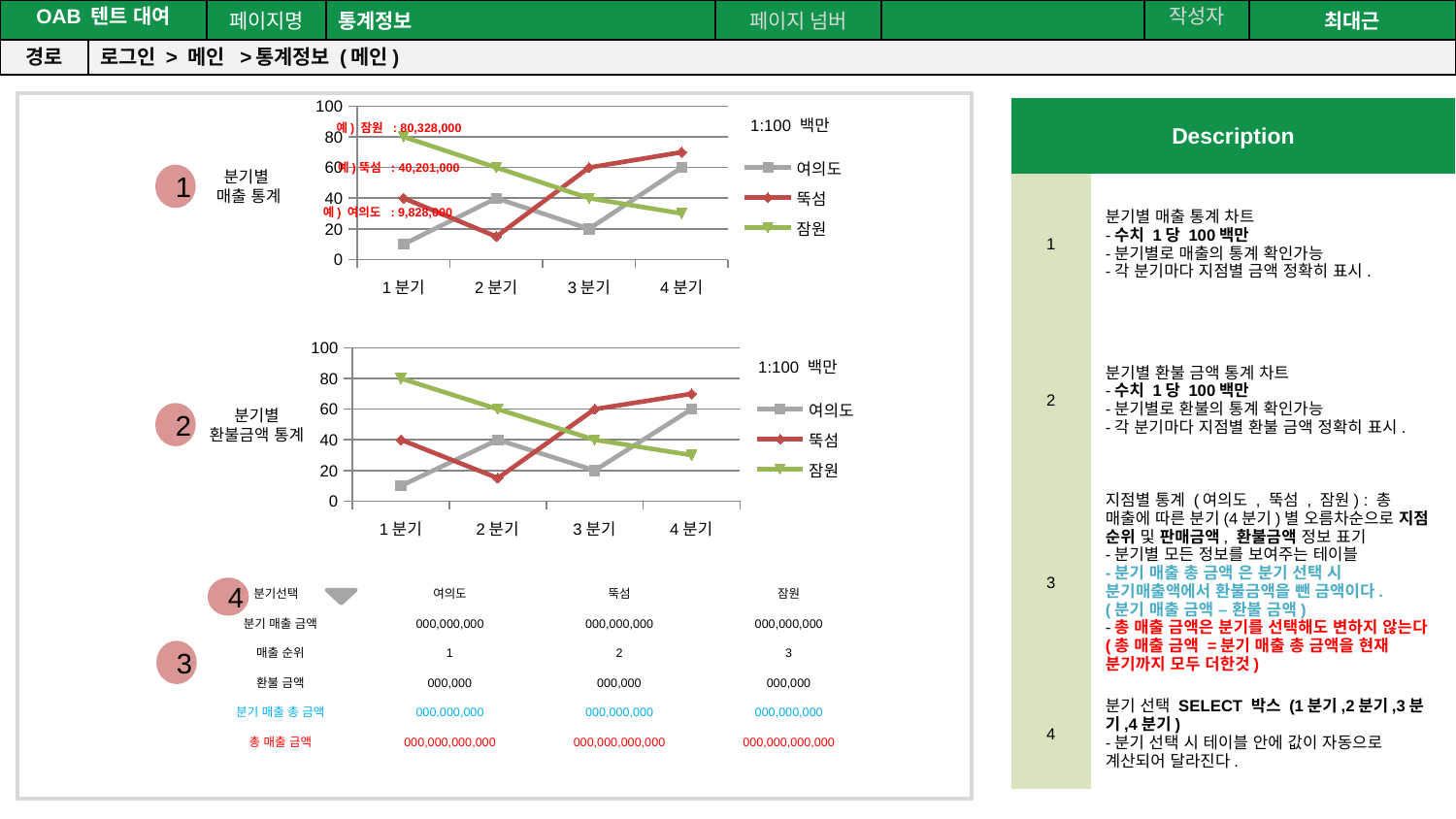

공간(오피스) 대여 시스템
| OAB 텐트 대여 |  | 페이지명 | 통계정보 | 페이지 넘버 |  | 작성자 | 최대근 |
| --- | --- | --- | --- | --- | --- | --- | --- |
| 경로 | 로그인 > 메인 >통계정보 (메인) |  |  |  |  |  |  |

### Chart

| Category | 여의도 | 뚝섬 | 잠원 |
|---|---|---|---|
| 1분기 | 10.0 | 40.0 | 80.0 |
| 2분기 | 40.0 | 15.0 | 60.0 |
| 3분기 | 20.0 | 60.0 | 40.0 |
| 4분기 | 60.0 | 70.0 | 30.0 |
| Description |  |
| --- | --- |
| 1 | 분기별 매출 통계 차트 -수치 1당 100백만 -분기별로 매출의 통계 확인가능 -각 분기마다 지점별 금액 정확히 표시. |
| 2 | 분기별 환불 금액 통계 차트 -수치 1당 100백만 -분기별로 환불의 통계 확인가능 -각 분기마다 지점별 환불 금액 정확히 표시. |
| 3 | 지점별 통계 (여의도 , 뚝섬 , 잠원) : 총 매출에 따른 분기(4분기)별 오름차순으로 지점 순위 및 판매금액, 환불금액 정보 표기 -분기별 모든 정보를 보여주는 테이블 -분기 매출 총 금액 은 분기 선택 시 분기매출액에서 환불금액을 뺀 금액이다. (분기 매출 금액 – 환불 금액) -총 매출 금액은 분기를 선택해도 변하지 않는다 (총 매출 금액 =분기 매출 총 금액을 현재 분기까지 모두 더한것) |
| 4 | 분기 선택 SELECT 박스 (1분기,2분기,3분기,4분기) -분기 선택 시 테이블 안에 값이 자동으로 계산되어 달라진다. |
예) 잠원  : 80,328,000
분기별
매출 통계
1
예)뚝섬  : 40,201,000
예) 여의도  : 9,828,000

### Chart

| Category | 여의도 | 뚝섬 | 잠원 |
|---|---|---|---|
| 1분기 | 10.0 | 40.0 | 80.0 |
| 2분기 | 40.0 | 15.0 | 60.0 |
| 3분기 | 20.0 | 60.0 | 40.0 |
| 4분기 | 60.0 | 70.0 | 30.0 |
분기별 환불금액 통계
2
4
| 분기선택 | 여의도 | 뚝섬 | 잠원 |
| --- | --- | --- | --- |
| 분기 매출 금액 | 000,000,000 | 000,000,000 | 000,000,000 |
| 매출 순위 | 1 | 2 | 3 |
| 환불 금액 | 000,000 | 000,000 | 000,000 |
| 분기 매출 총 금액 | 000,000,000 | 000,000,000 | 000,000,000 |
| 총 매출 금액 | 000,000,000,000 | 000,000,000,000 | 000,000,000,000 |

3